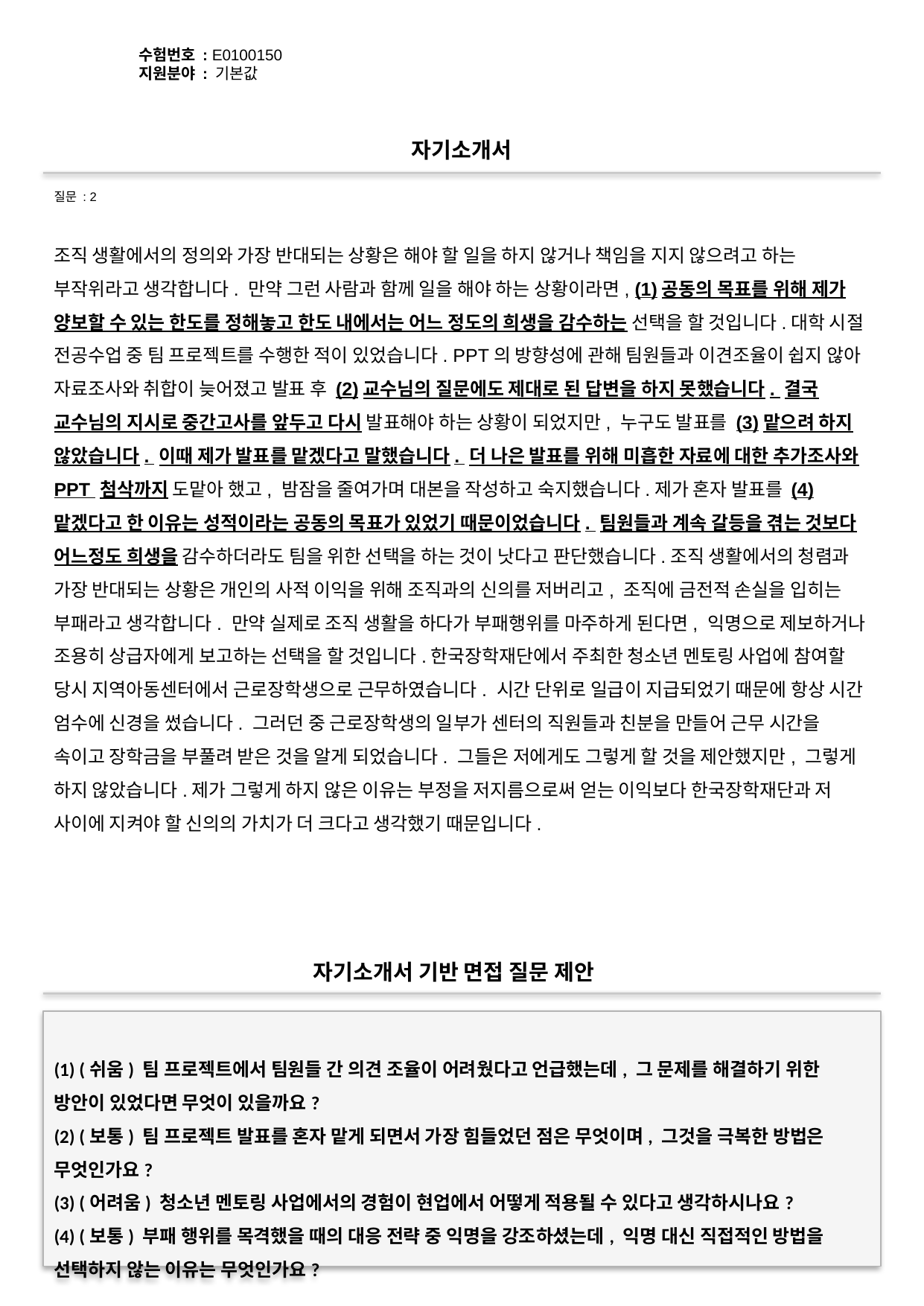

수험번호 : E0100150
지원분야 : 기본값
#

자기소개서

질문 : 2

조직 생활에서의 정의와 가장 반대되는 상황은 해야 할 일을 하지 않거나 책임을 지지 않으려고 하는 부작위라고 생각합니다. 만약 그런 사람과 함께 일을 해야 하는 상황이라면, (1)공동의 목표를 위해 제가 양보할 수 있는 한도를 정해놓고 한도 내에서는 어느 정도의 희생을 감수하는 선택을 할 것입니다.대학 시절 전공수업 중 팀 프로젝트를 수행한 적이 있었습니다. PPT의 방향성에 관해 팀원들과 이견조율이 쉽지 않아 자료조사와 취합이 늦어졌고 발표 후 (2)교수님의 질문에도 제대로 된 답변을 하지 못했습니다. 결국 교수님의 지시로 중간고사를 앞두고 다시 발표해야 하는 상황이 되었지만, 누구도 발표를 (3)맡으려 하지 않았습니다. 이때 제가 발표를 맡겠다고 말했습니다. 더 나은 발표를 위해 미흡한 자료에 대한 추가조사와 PPT 첨삭까지 도맡아 했고, 밤잠을 줄여가며 대본을 작성하고 숙지했습니다.제가 혼자 발표를 (4)맡겠다고 한 이유는 성적이라는 공동의 목표가 있었기 때문이었습니다. 팀원들과 계속 갈등을 겪는 것보다 어느정도 희생을 감수하더라도 팀을 위한 선택을 하는 것이 낫다고 판단했습니다.조직 생활에서의 청렴과 가장 반대되는 상황은 개인의 사적 이익을 위해 조직과의 신의를 저버리고, 조직에 금전적 손실을 입히는 부패라고 생각합니다. 만약 실제로 조직 생활을 하다가 부패행위를 마주하게 된다면, 익명으로 제보하거나 조용히 상급자에게 보고하는 선택을 할 것입니다.한국장학재단에서 주최한 청소년 멘토링 사업에 참여할 당시 지역아동센터에서 근로장학생으로 근무하였습니다. 시간 단위로 일급이 지급되었기 때문에 항상 시간 엄수에 신경을 썼습니다. 그러던 중 근로장학생의 일부가 센터의 직원들과 친분을 만들어 근무 시간을 속이고 장학금을 부풀려 받은 것을 알게 되었습니다. 그들은 저에게도 그렇게 할 것을 제안했지만, 그렇게 하지 않았습니다.제가 그렇게 하지 않은 이유는 부정을 저지름으로써 얻는 이익보다 한국장학재단과 저 사이에 지켜야 할 신의의 가치가 더 크다고 생각했기 때문입니다.

자기소개서 기반 면접 질문 제안

(1) (쉬움) 팀 프로젝트에서 팀원들 간 의견 조율이 어려웠다고 언급했는데, 그 문제를 해결하기 위한 방안이 있었다면 무엇이 있을까요?
(2) (보통) 팀 프로젝트 발표를 혼자 맡게 되면서 가장 힘들었던 점은 무엇이며, 그것을 극복한 방법은 무엇인가요?
(3) (어려움) 청소년 멘토링 사업에서의 경험이 현업에서 어떻게 적용될 수 있다고 생각하시나요?
(4) (보통) 부패 행위를 목격했을 때의 대응 전략 중 익명을 강조하셨는데, 익명 대신 직접적인 방법을 선택하지 않는 이유는 무엇인가요?